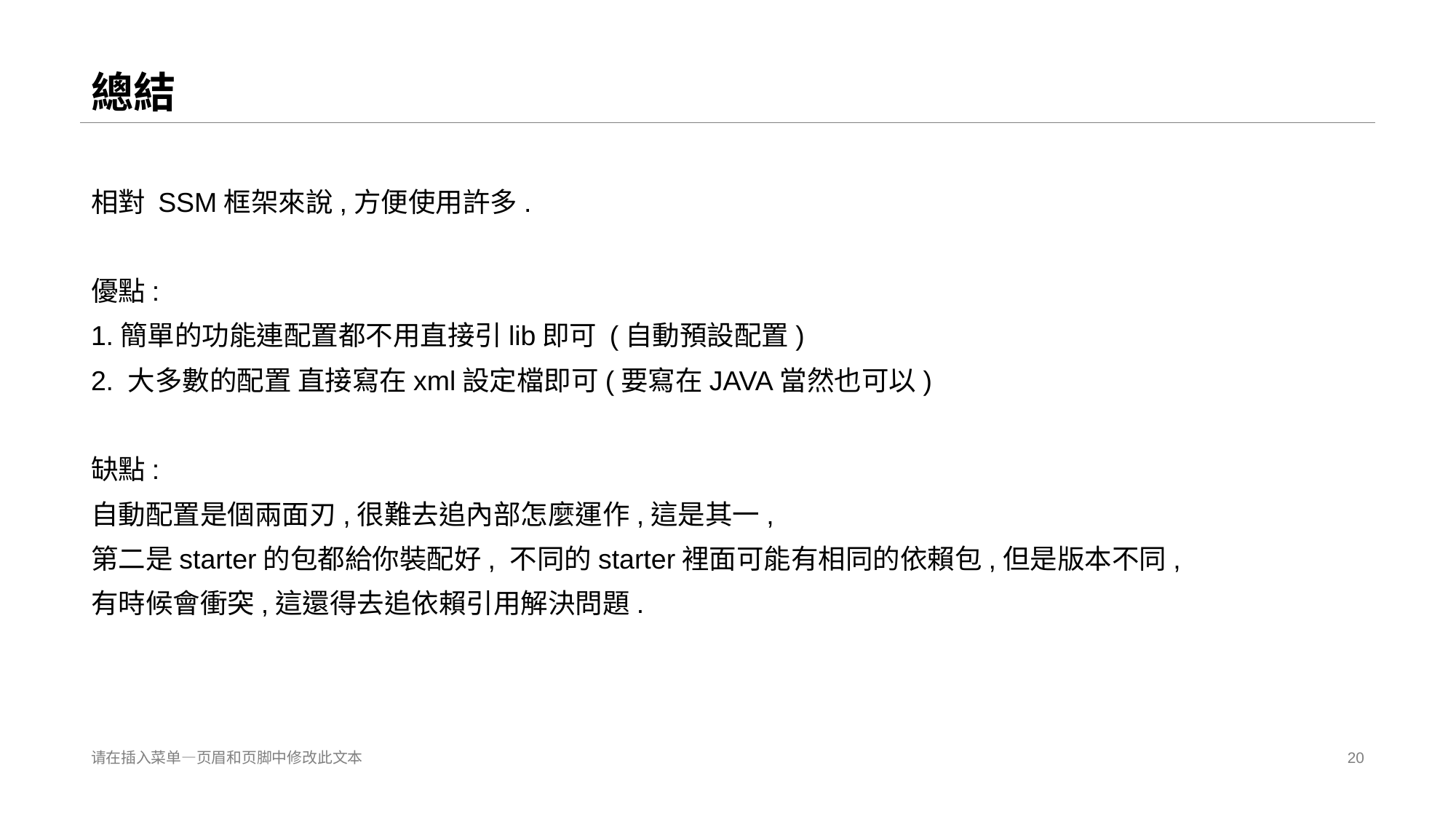

# 總結

相對 SSM框架來說,方便使用許多.

優點:
1.簡單的功能連配置都不用直接引lib即可 (自動預設配置)
2. 大多數的配置 直接寫在xml設定檔即可(要寫在JAVA當然也可以)

缺點:
自動配置是個兩面刃,很難去追內部怎麼運作,這是其一,
第二是starter的包都給你裝配好, 不同的starter裡面可能有相同的依賴包,但是版本不同,
有時候會衝突,這還得去追依賴引用解決問題.

请在插入菜单—页眉和页脚中修改此文本
20